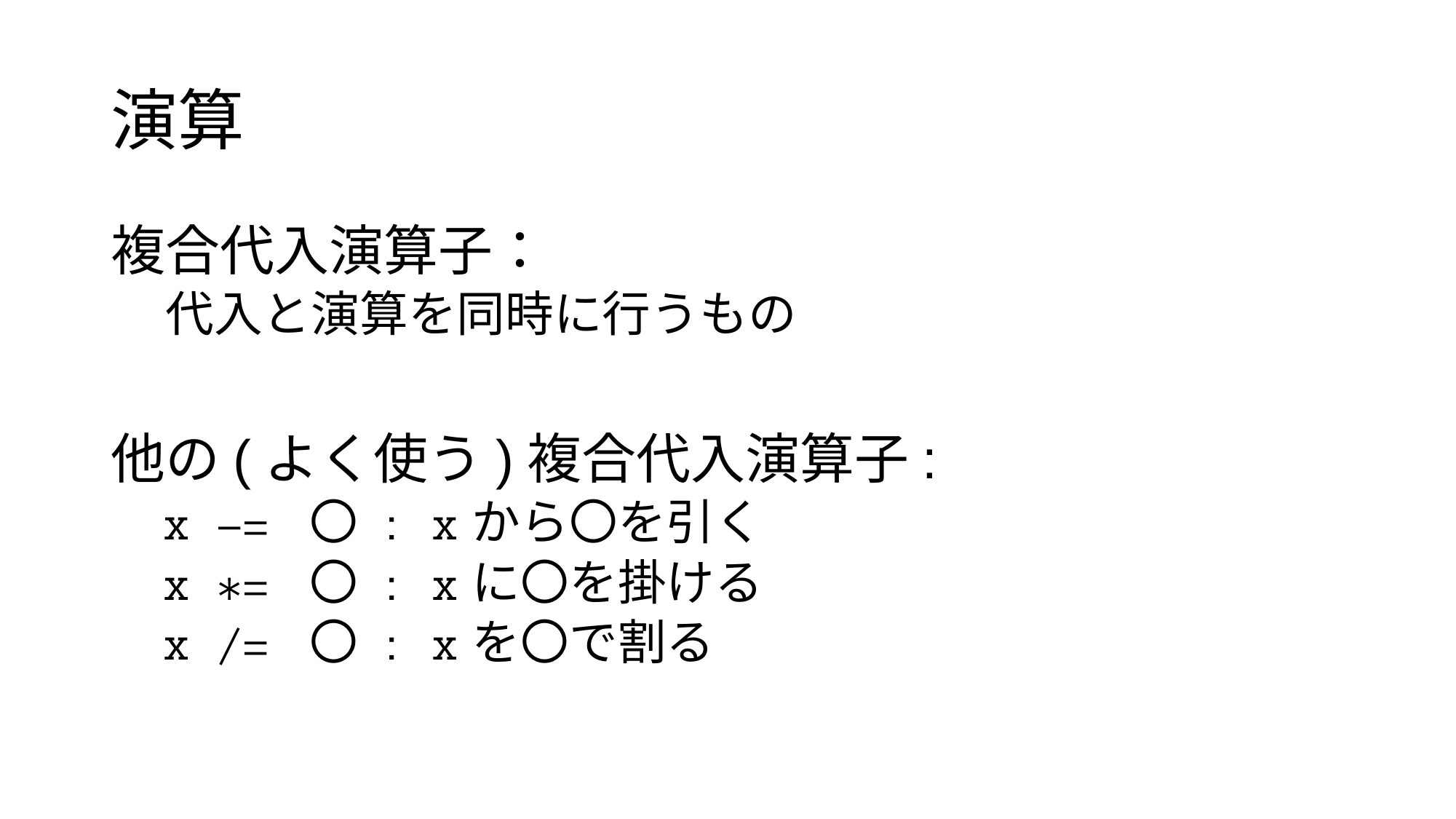

# 演算
複合代入演算子：
代入と演算を同時に行うもの

他の(よく使う)複合代入演算子:
x -= 〇 : xから〇を引く
x *= 〇 : xに〇を掛ける
x /= 〇 : xを〇で割る